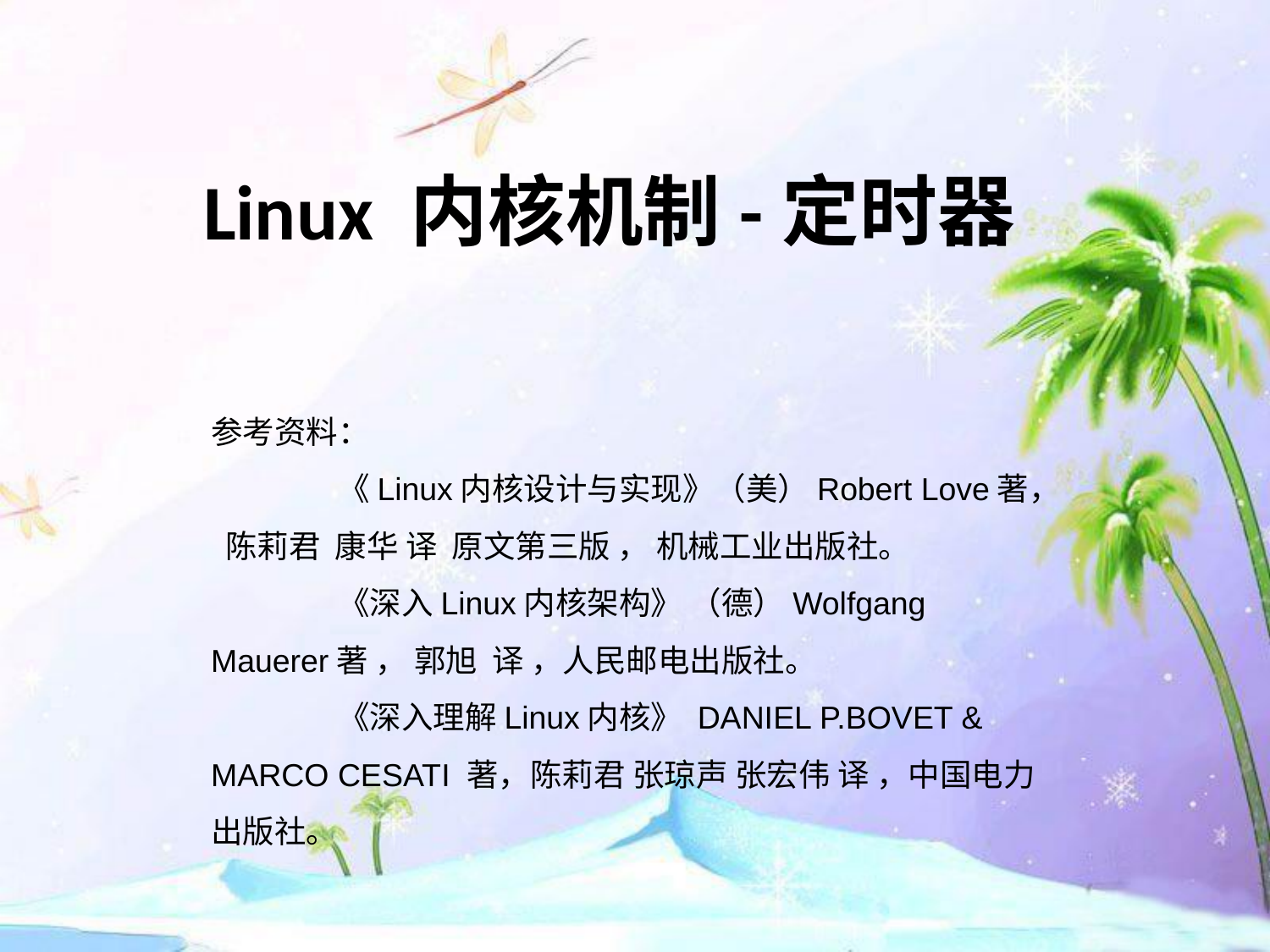

# Linux 内核机制-定时器
参考资料：
	《Linux内核设计与实现》（美）Robert Love著，  陈莉君  康华 译  原文第三版 ， 机械工业出版社。
	《深入Linux内核架构》 （德）Wolfgang Mauerer著 ， 郭旭  译 ，人民邮电出版社。
	《深入理解Linux内核》 DANIEL P.BOVET & MARCO CESATI 著，陈莉君 张琼声 张宏伟 译 ，中国电力出版社。